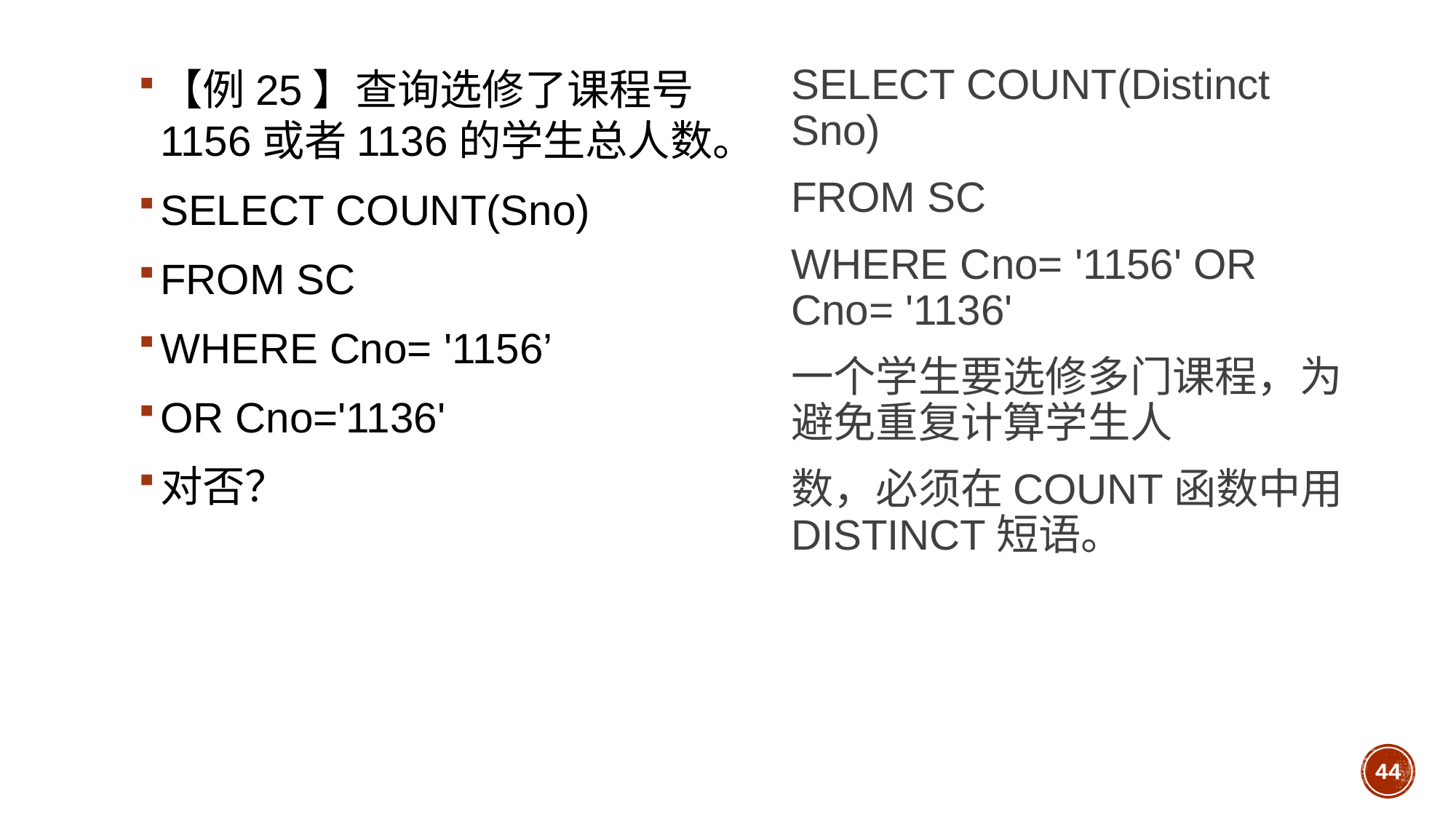

【例25】查询选修了课程号1156或者1136的学生总人数。
SELECT COUNT(Sno)
FROM SC
WHERE Cno= '1156’
OR Cno='1136'
对否？

SELECT COUNT(Distinct Sno)
FROM SC
WHERE Cno= '1156' OR Cno= '1136'
一个学生要选修多门课程，为避免重复计算学生人
数，必须在COUNT函数中用DISTINCT短语。

44